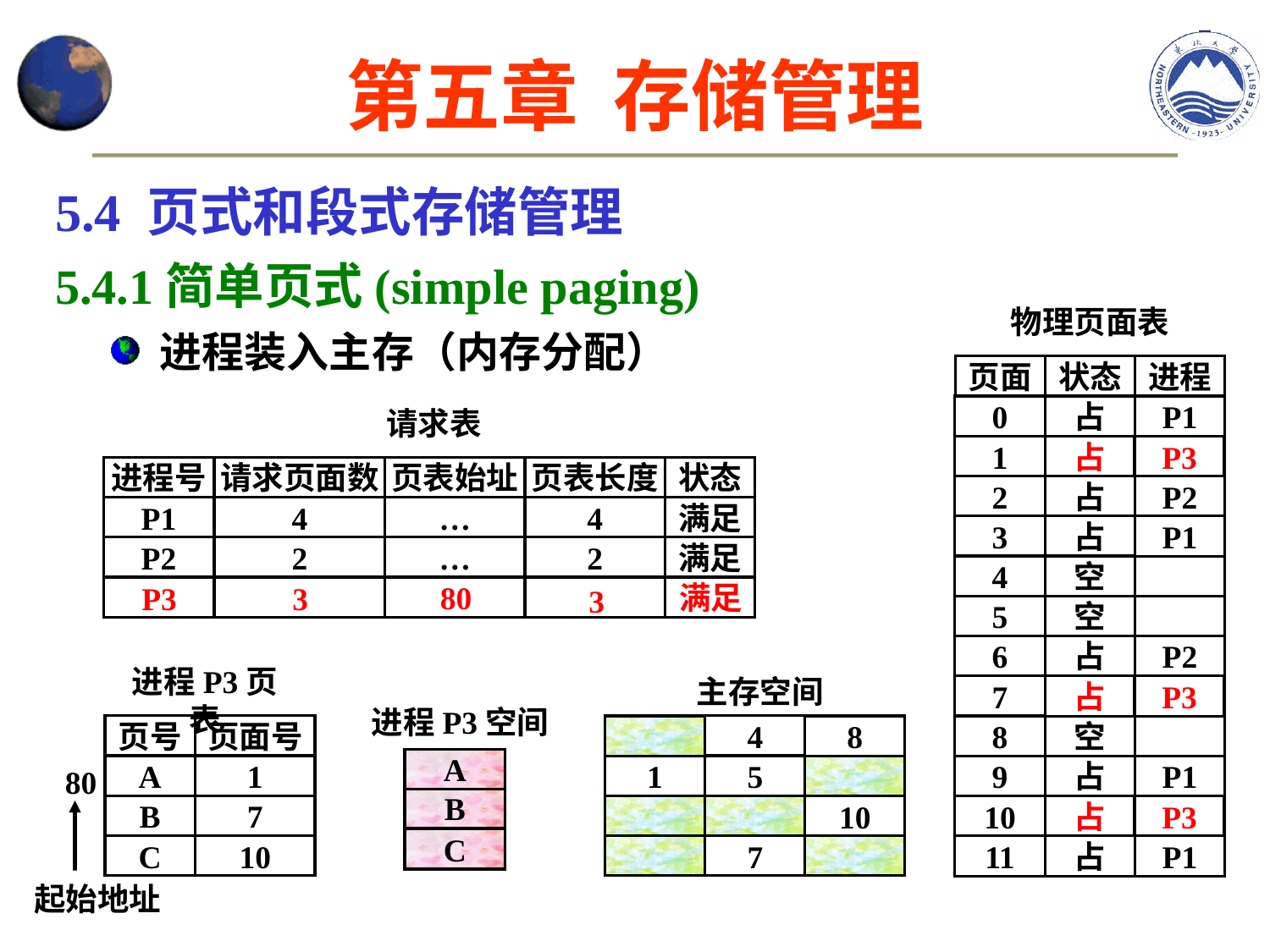

第五章  存储管理
5.4 页式和段式存储管理
5.4.1简单页式(simple paging)
 进程装入主存（内存分配）
物理页面表
页面
状态
进程
0
占
P1
1
空

2
占
P2
3
占
P1
4
空

5
空

6
占
P2
7
空

8
空

9
占
P1
10
空

11
占
P1
请求表
进程号
请求页面数
页表始址
页表长度
状态
P1
4
…
4
满足
P2
2
…
2
满足

占
P3
占
P3
占
P3
满足
80
3
P3
3
进程P3页表
页号
页面号
A
1
B
7
C
10
主存空间
4

8
1
5

10

7

进程P3空间
A
B
C
A
80

起始地址
B
C